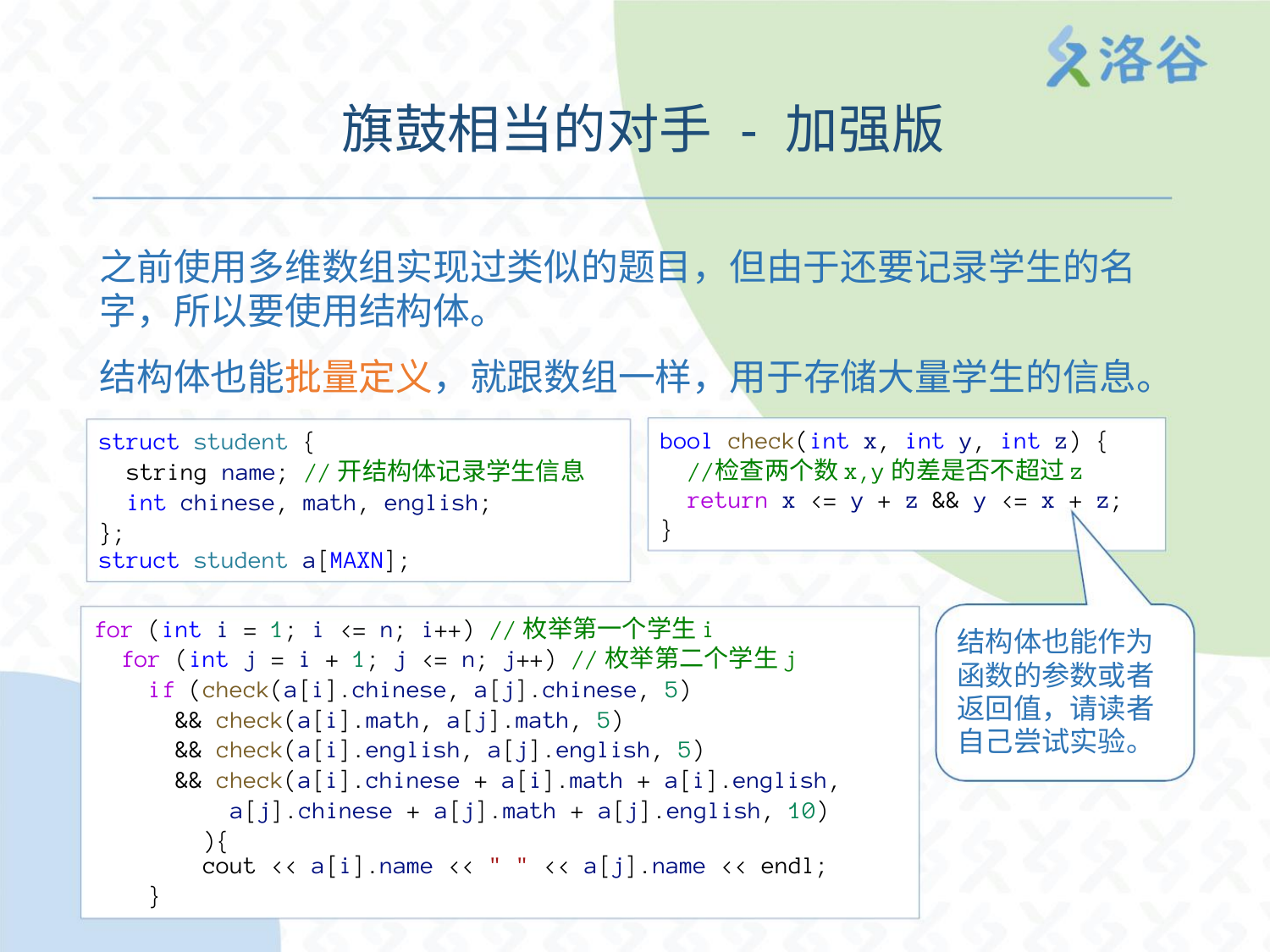

旗鼓相当的对手 - 加强版
之前使用多维数组实现过类似的题目，但由于还要记录学生的名
字，所以要使用结构体。
结构体也能批量定义，就跟数组一样，用于存储大量学生的信息。
bool check(int x, int y, int z) {
//
struct student {
检查两个数x,y的差是否不超过z
string name; //开结构体记录学生信息
int chinese, math, english;
};
return x <= y + z && y <= x + z;
}
struct student a[MAXN];
for (int i = 1; i <= n; i++) //枚举第一个学生i
结构体也能作为
for (int j = i + 1; j <= n; j++) //枚举第二个学生j
if (check(a[i].chinese, a[j].chinese, 5)
&& check(a[i].math, a[j].math, 5)
&& check(a[i].english, a[j].english, 5)
&& check(a[i].chinese + a[i].math + a[i].english,
a[j].chinese + a[j].math + a[j].english, 10)
){
函数的参数或者
返回值，请读者
自己尝试实验。
cout << a[i].name << " " << a[j].name << endl;
}